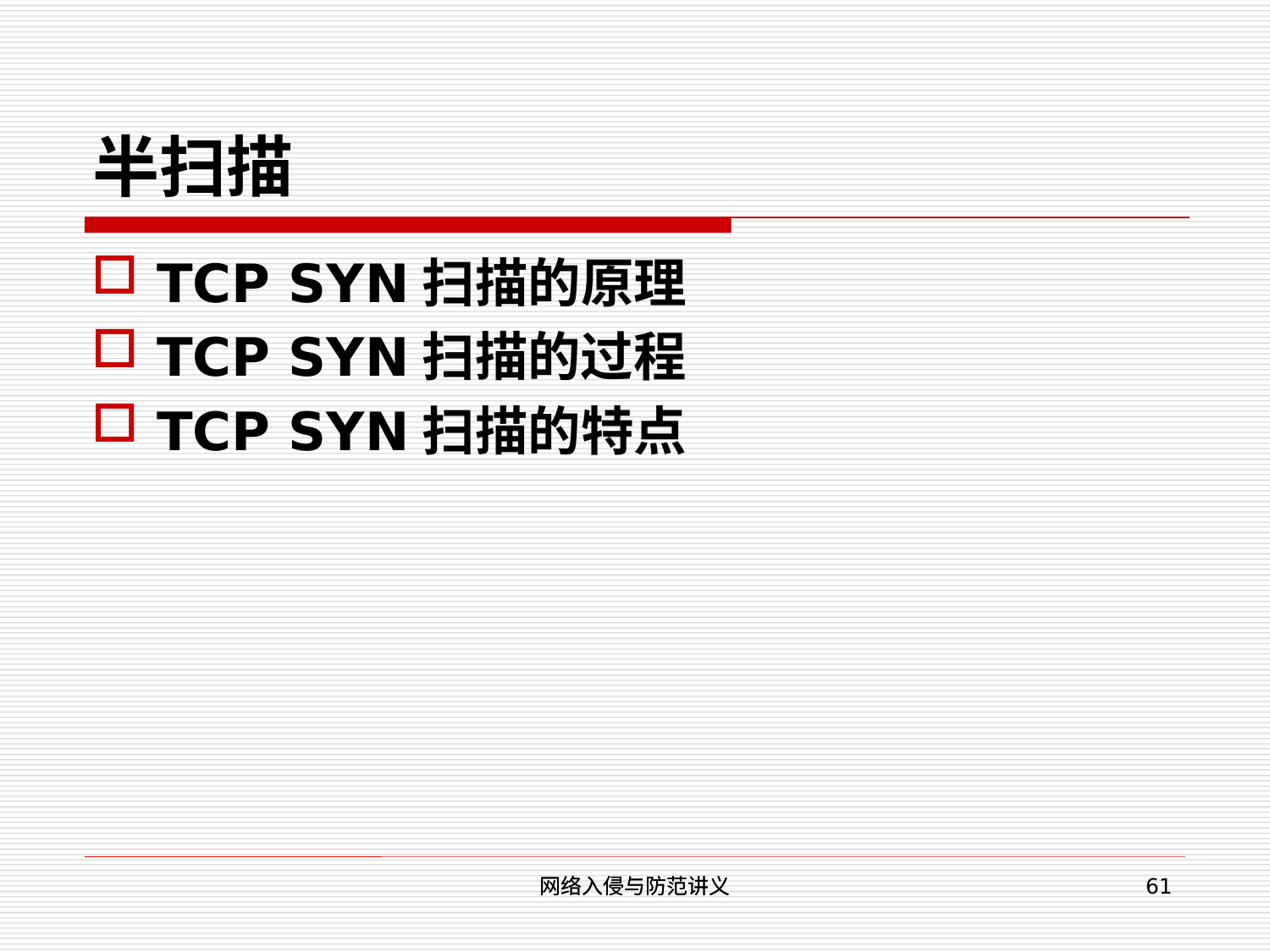

# 半扫描
TCP SYN扫描的原理
TCP SYN扫描的过程
TCP SYN扫描的特点

网络入侵与防范讲义
网络入侵与防范讲义
61
61